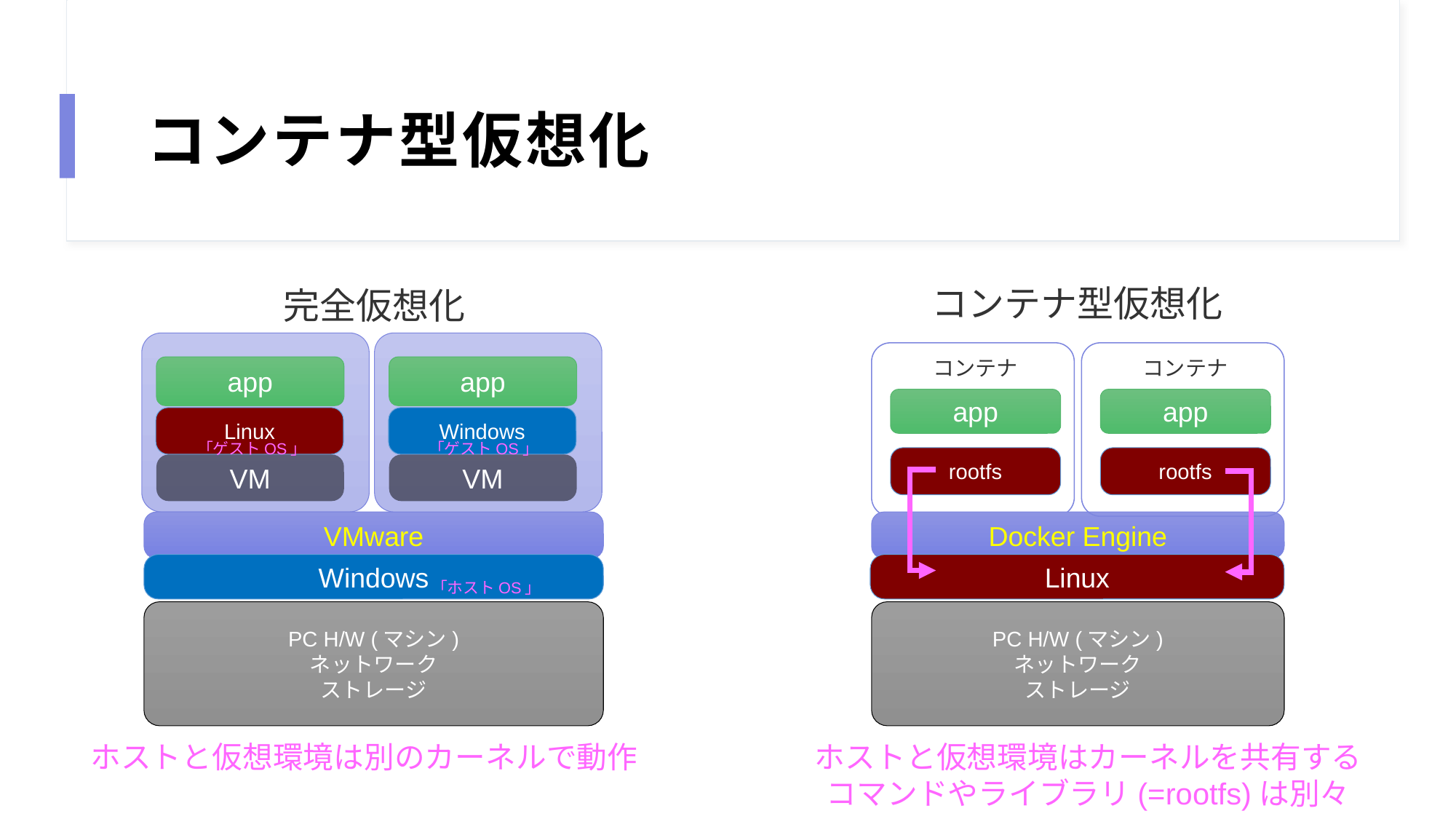

# コンテナ型仮想化
コンテナ型仮想化
完全仮想化

コンテナ
コンテナ
app
app
app
app
Linux
Windows
「ゲストOS」
「ゲストOS」
rootfs
rootfs
VM
VM

Docker Engine
VMware
Windows
Linux
「ホストOS」
PC H/W (マシン)
ネットワーク
ストレージ
PC H/W (マシン)
ネットワーク
ストレージ
ホストと仮想環境は別のカーネルで動作
ホストと仮想環境はカーネルを共有する
コマンドやライブラリ(=rootfs)は別々